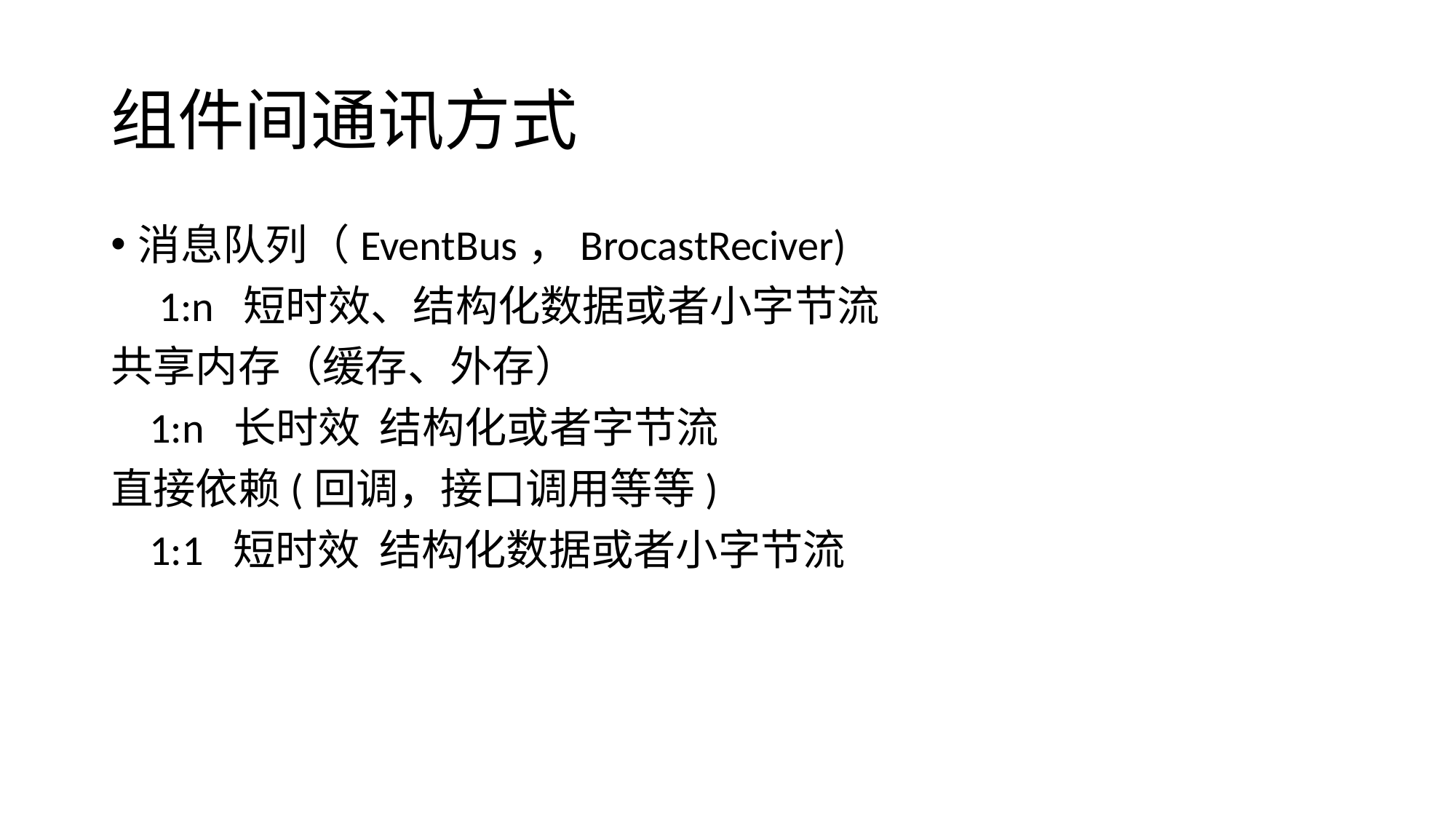

# 组件间通讯方式
消息队列（EventBus，BrocastReciver)
     1:n  短时效、结构化数据或者小字节流
共享内存（缓存、外存）
    1:n  长时效  结构化或者字节流
直接依赖(回调，接口调用等等)
    1:1  短时效  结构化数据或者小字节流